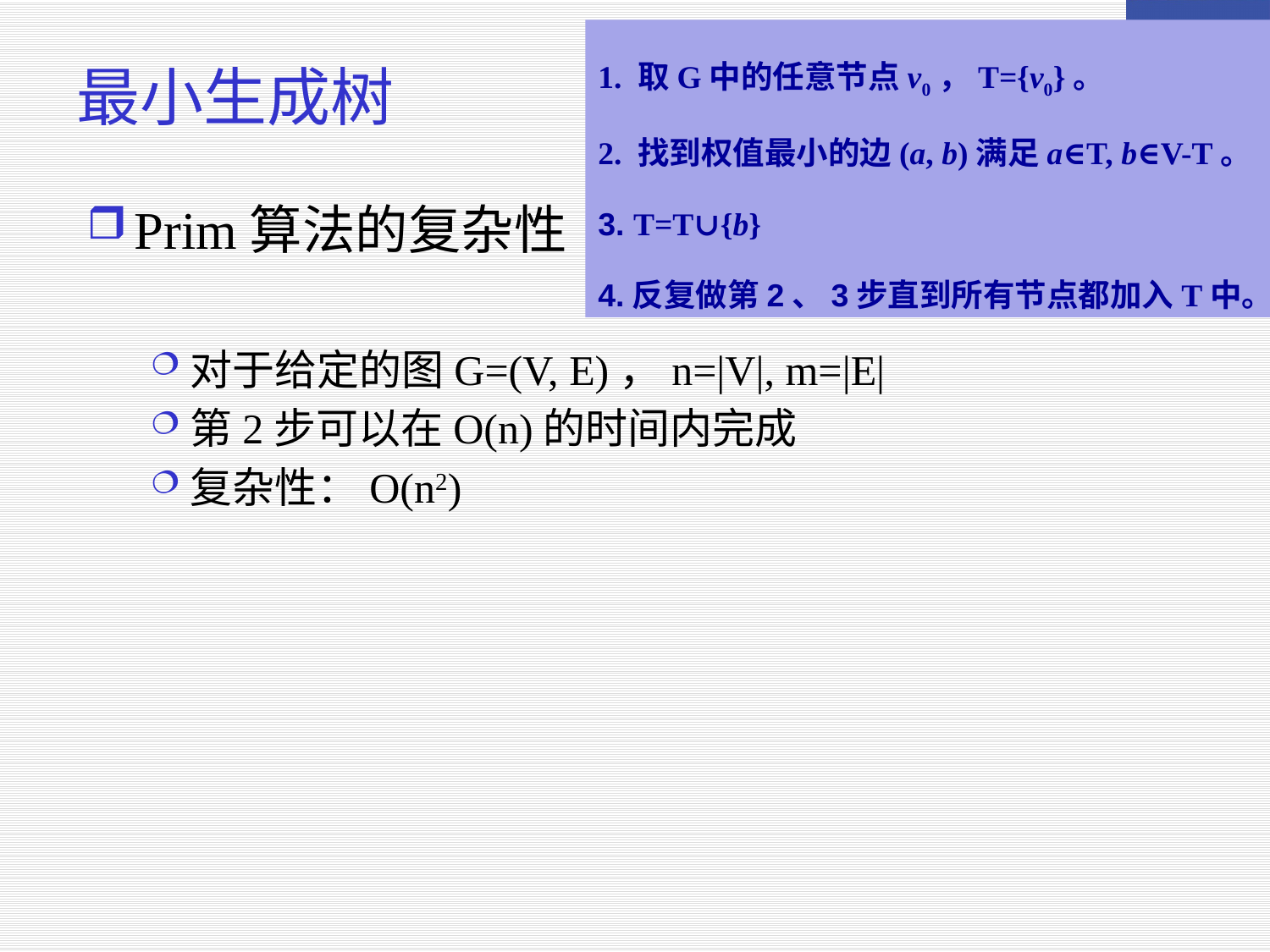

1. 取G中的任意节点v0，T={v0}。
2. 找到权值最小的边(a, b)满足a∈T, b∈V-T。
3. T=T∪{b}
4.反复做第2、3步直到所有节点都加入T中。

# 最小生成树
Prim算法的复杂性

对于给定的图G=(V, E)，n=|V|, m=|E|
第2步可以在O(n)的时间内完成
复杂性：O(n2)